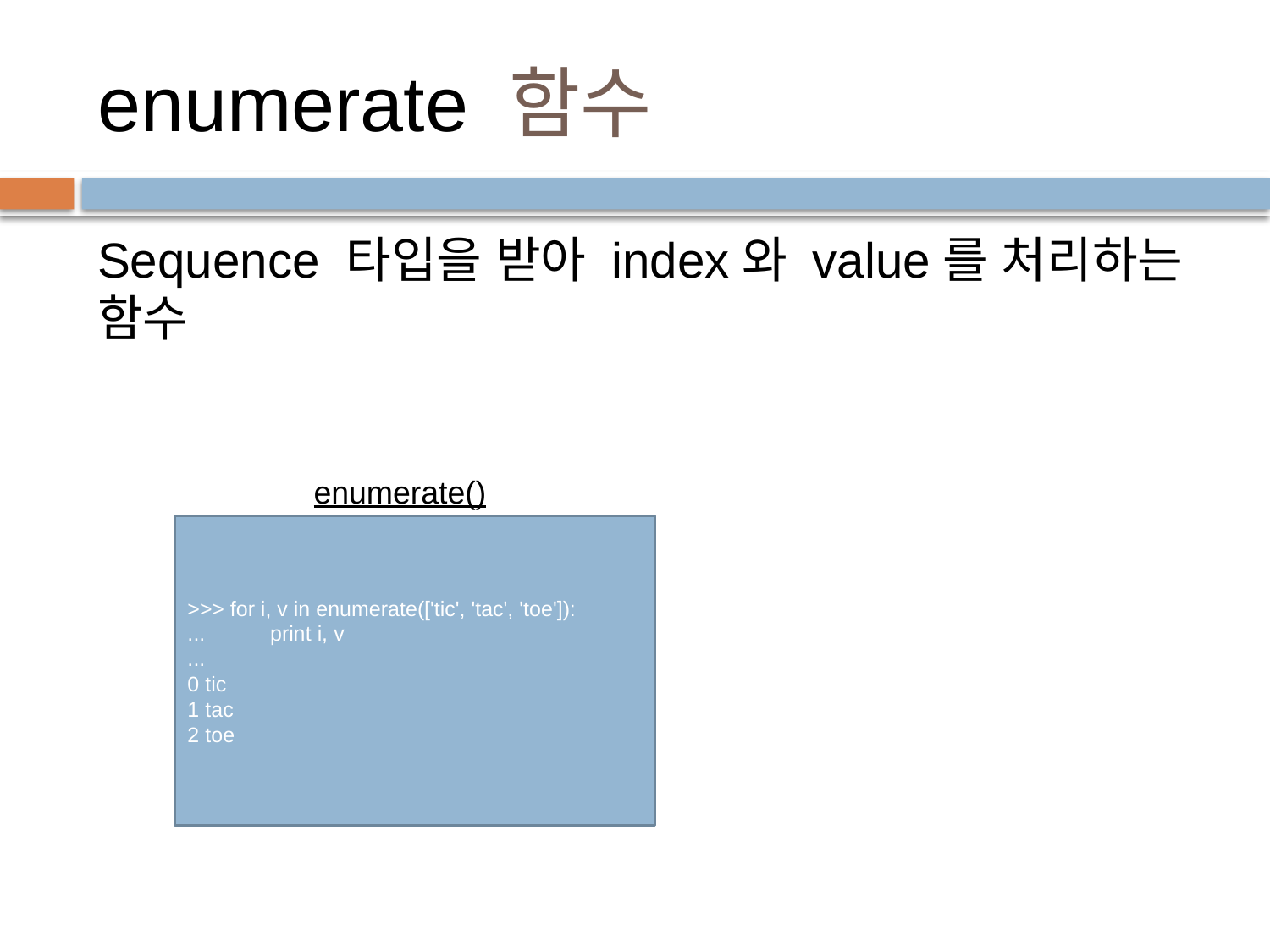

# enumerate 함수
Sequence 타입을 받아 index와 value를 처리하는 함수
enumerate()
>>> for i, v in enumerate(['tic', 'tac', 'toe']):
...           print i, v
...
0 tic
1 tac
2 toe